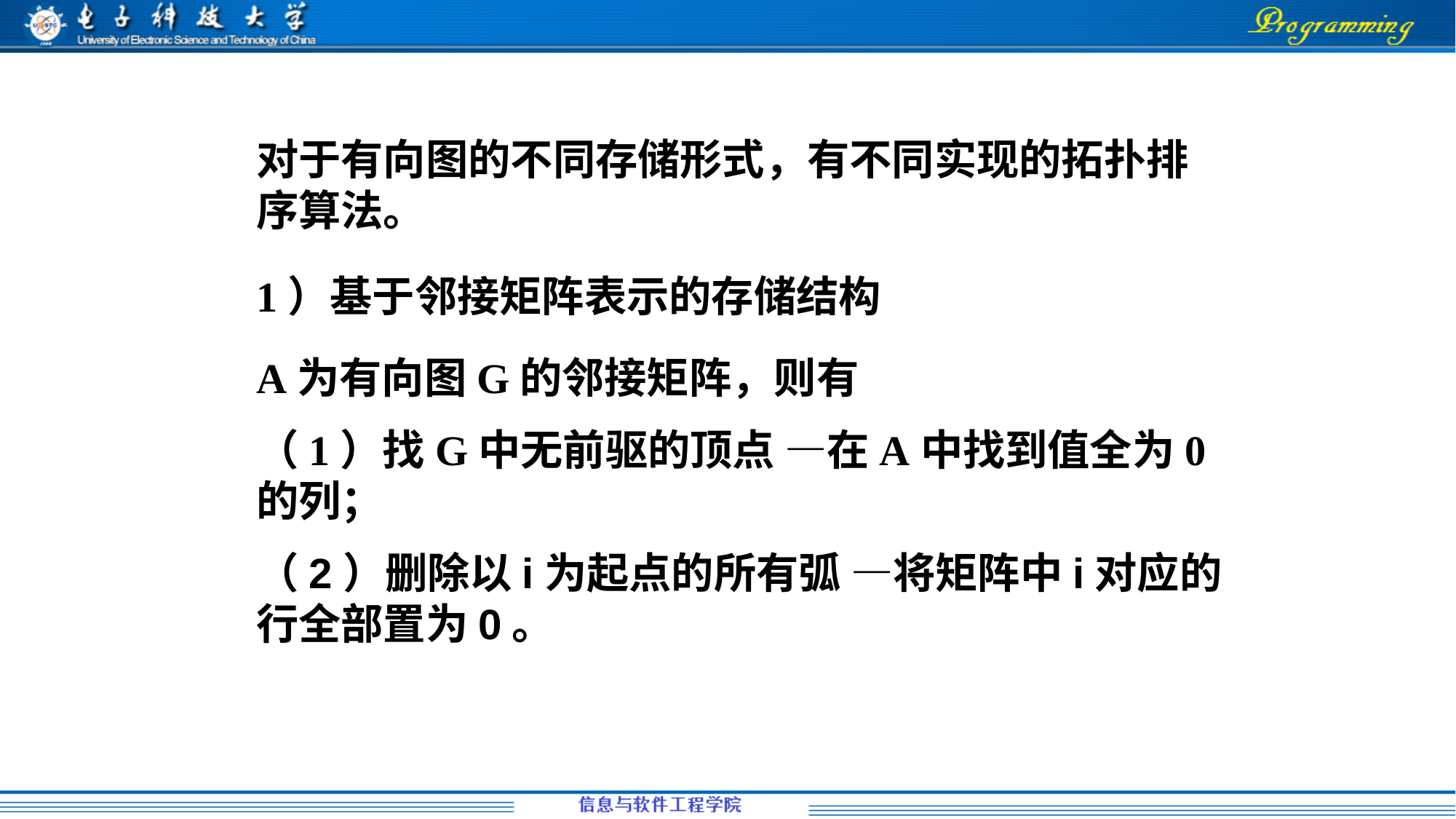

对于有向图的不同存储形式，有不同实现的拓扑排序算法。
1）基于邻接矩阵表示的存储结构
A为有向图G的邻接矩阵，则有
（1）找G中无前驱的顶点 —在A中找到值全为0的列；
（2）删除以i为起点的所有弧 —将矩阵中i对应的行全部置为0。